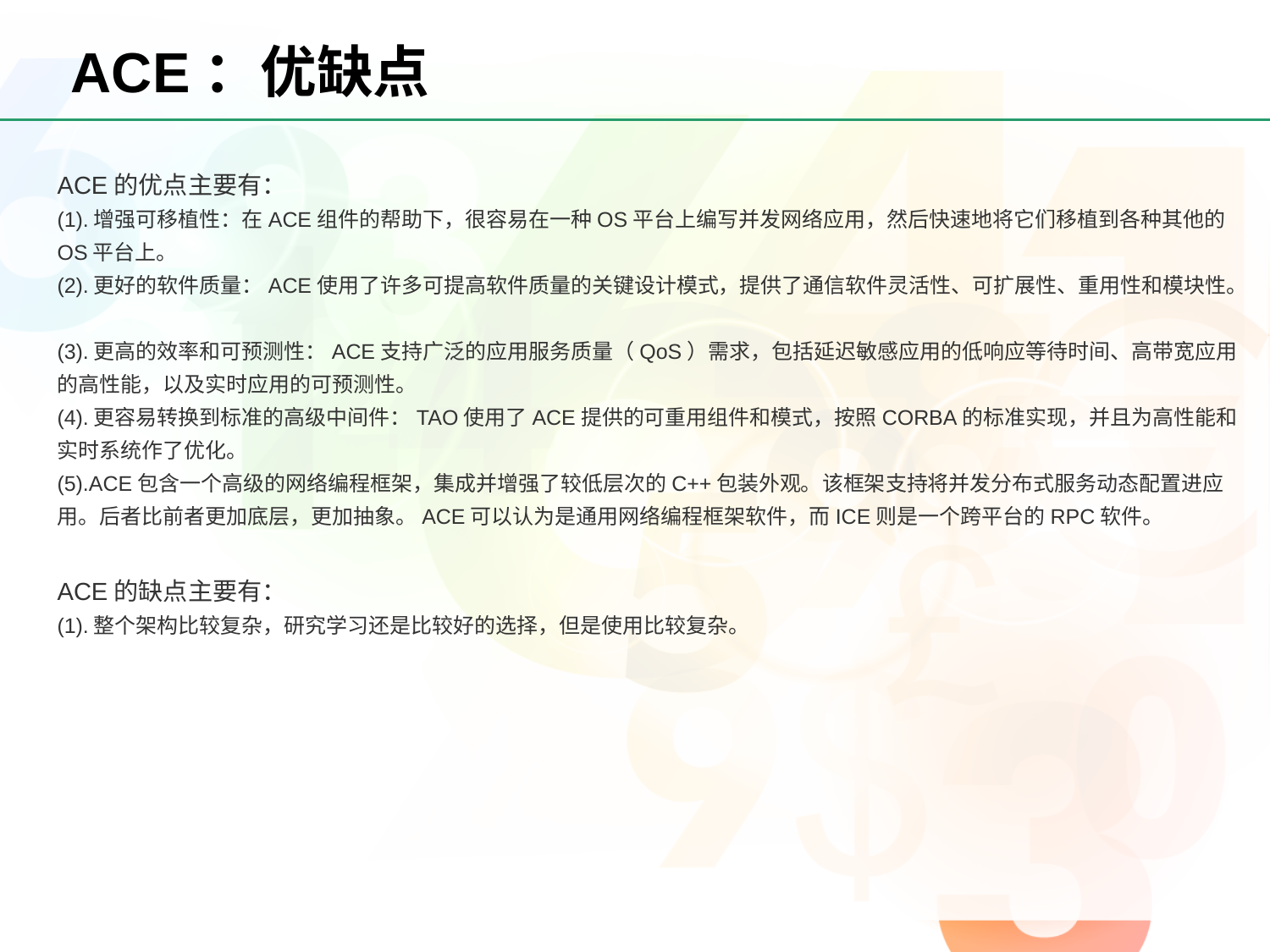

# ACE：优缺点
ACE的优点主要有：
(1).增强可移植性：在ACE组件的帮助下，很容易在一种OS平台上编写并发网络应用，然后快速地将它们移植到各种其他的OS平台上。
(2).更好的软件质量：ACE使用了许多可提高软件质量的关键设计模式，提供了通信软件灵活性、可扩展性、重用性和模块性。
(3).更高的效率和可预测性：ACE支持广泛的应用服务质量（QoS）需求，包括延迟敏感应用的低响应等待时间、高带宽应用的高性能，以及实时应用的可预测性。
(4).更容易转换到标准的高级中间件：TAO使用了ACE提供的可重用组件和模式，按照CORBA的标准实现，并且为高性能和实时系统作了优化。
(5).ACE包含一个高级的网络编程框架，集成并增强了较低层次的C++包装外观。该框架支持将并发分布式服务动态配置进应用。后者比前者更加底层，更加抽象。ACE可以认为是通用网络编程框架软件，而ICE则是一个跨平台的RPC软件。

ACE的缺点主要有：
(1).整个架构比较复杂，研究学习还是比较好的选择，但是使用比较复杂。